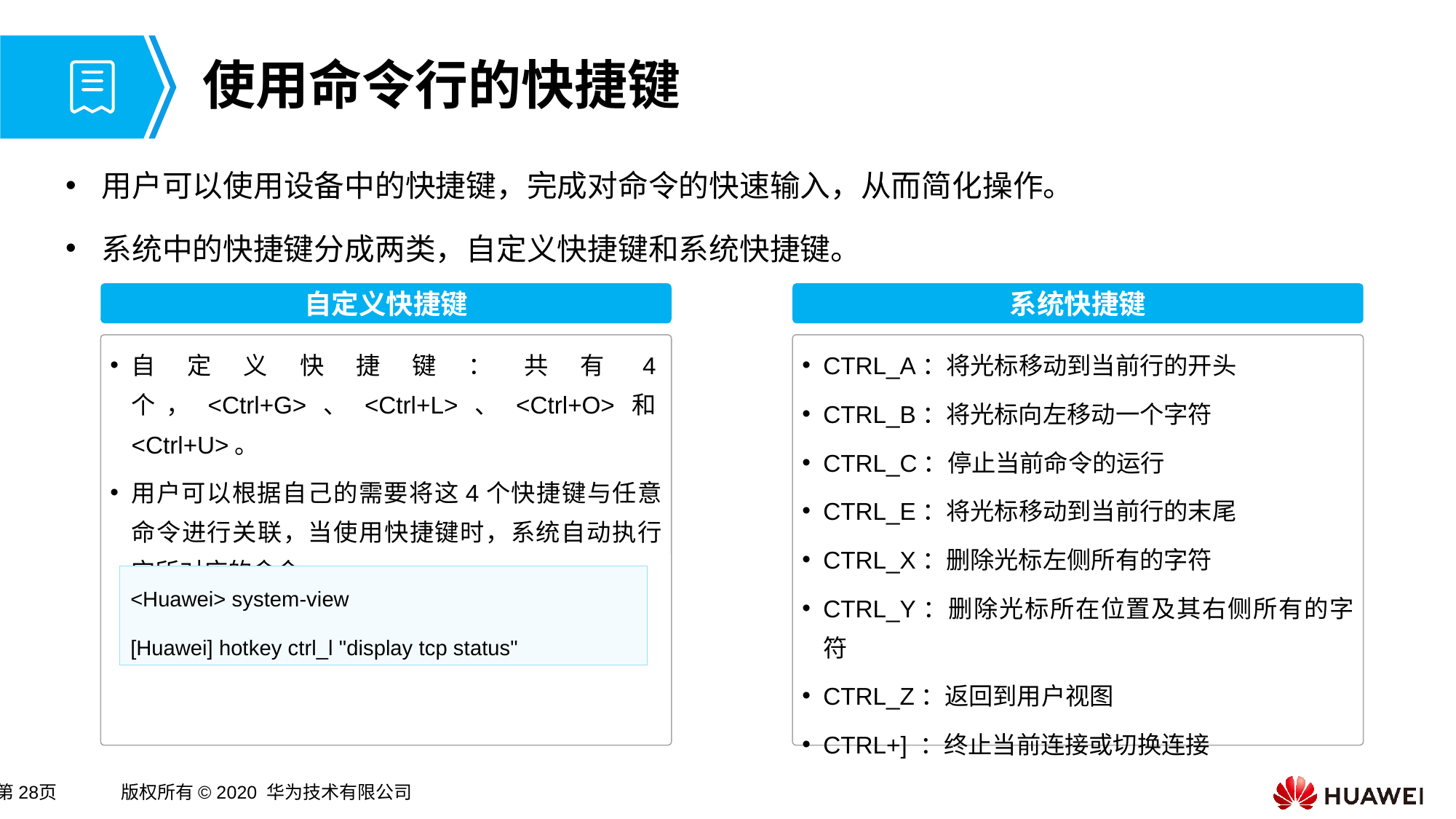

# 使用命令行的快捷键
用户可以使用设备中的快捷键，完成对命令的快速输入，从而简化操作。
系统中的快捷键分成两类，自定义快捷键和系统快捷键。
自定义快捷键
系统快捷键
自定义快捷键：共有4个，<Ctrl+G>、<Ctrl+L>、<Ctrl+O>和<Ctrl+U>。
用户可以根据自己的需要将这4个快捷键与任意命令进行关联，当使用快捷键时，系统自动执行它所对应的命令。
CTRL_A：将光标移动到当前行的开头
CTRL_B：将光标向左移动一个字符
CTRL_C：停止当前命令的运行
CTRL_E：将光标移动到当前行的末尾
CTRL_X：删除光标左侧所有的字符
CTRL_Y：删除光标所在位置及其右侧所有的字符
CTRL_Z：返回到用户视图
CTRL+] ：终止当前连接或切换连接
<Huawei> system-view
[Huawei] hotkey ctrl_l "display tcp status"